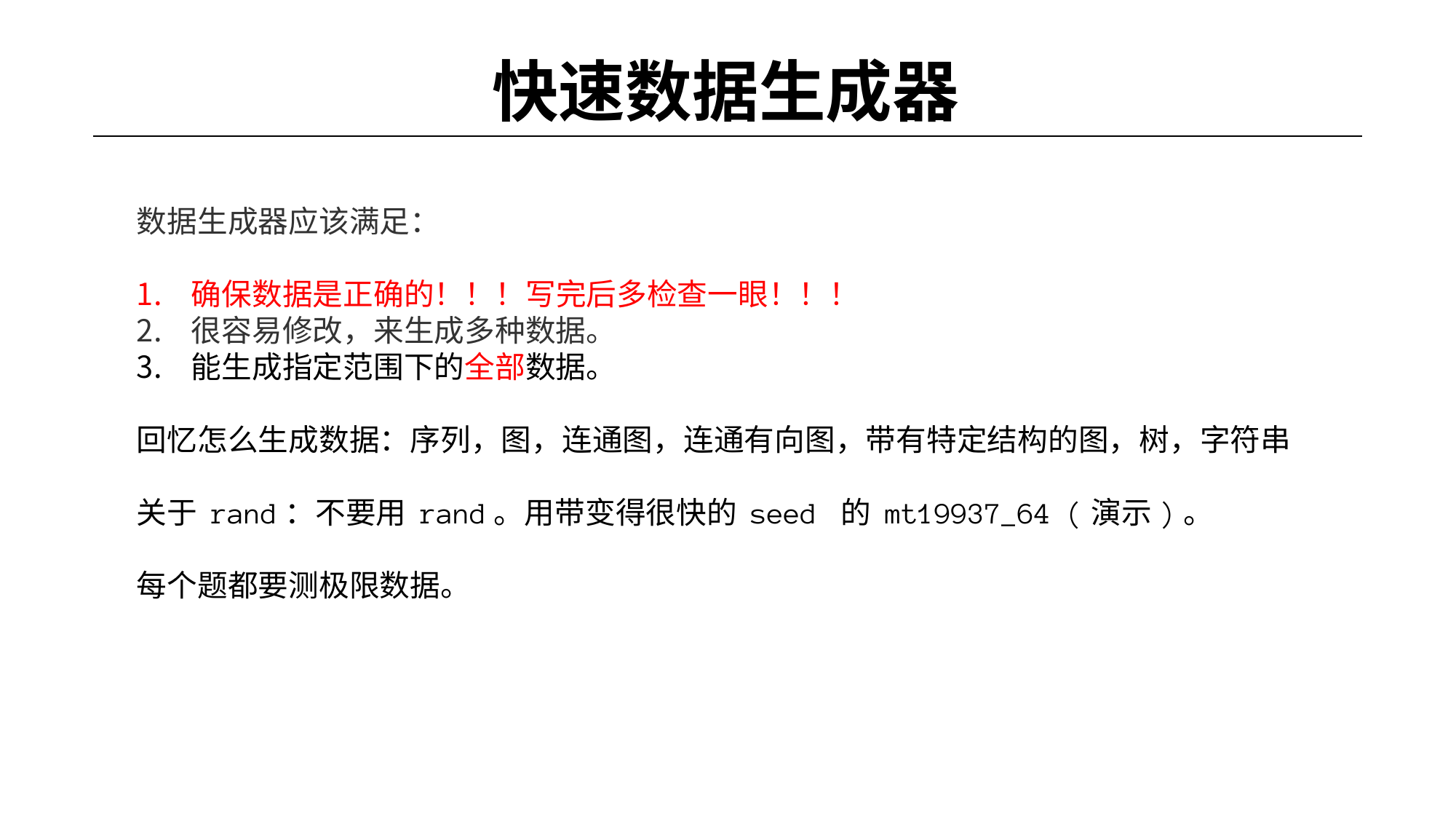

# 快速数据生成器
数据生成器应该满足：

确保数据是正确的！！！写完后多检查一眼！！！
很容易修改，来生成多种数据。
能生成指定范围下的全部数据。

回忆怎么生成数据：序列，图，连通图，连通有向图，带有特定结构的图，树，字符串

关于 rand：不要用 rand。用带变得很快的 seed 的 mt19937_64 (演示)。

每个题都要测极限数据。